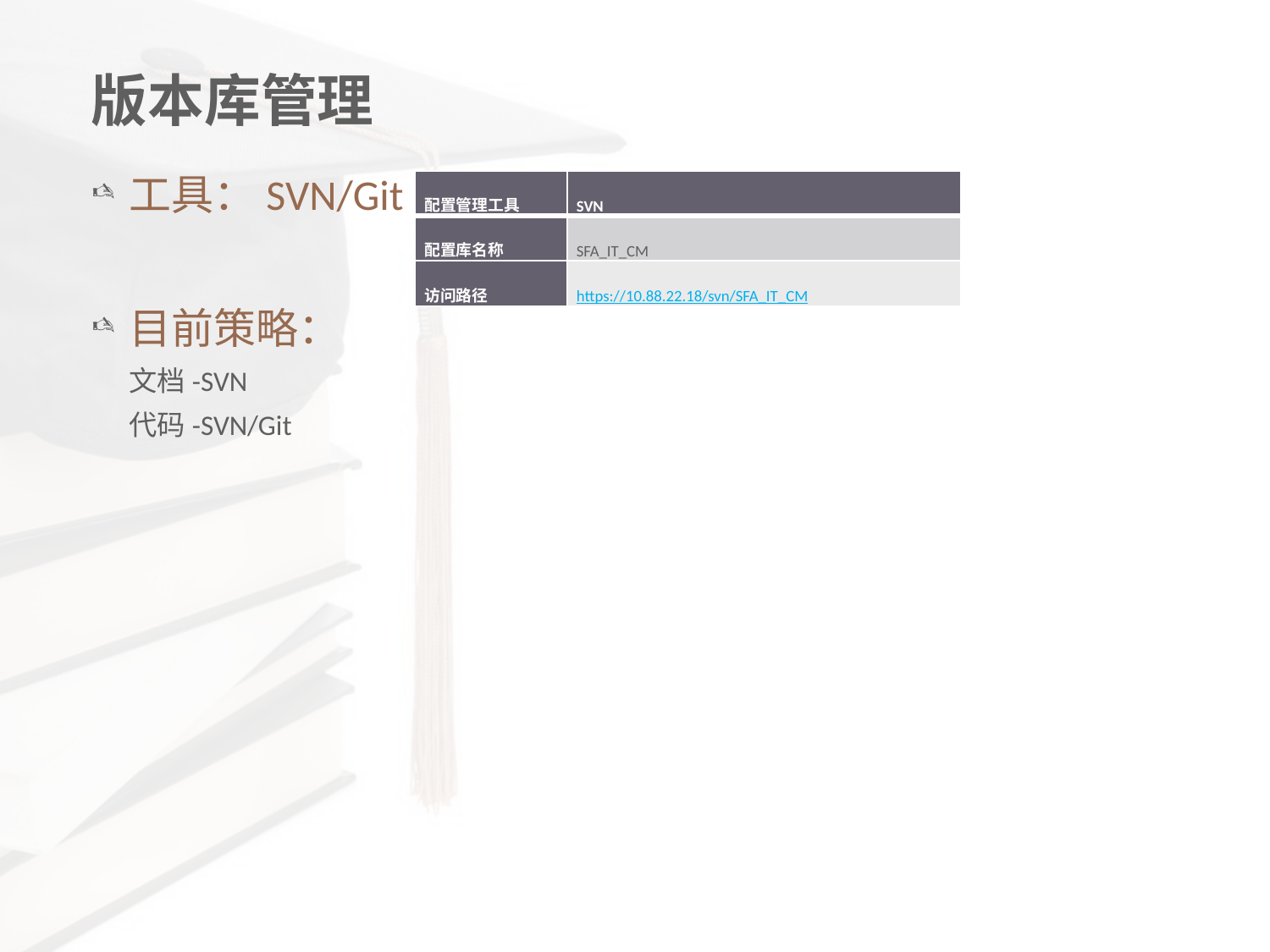

# 版本库管理
工具：SVN/Git

目前策略：
文档-SVN
代码-SVN/Git
| 配置管理工具 | SVN |
| --- | --- |
| 配置库名称 | SFA\_IT\_CM |
| 访问路径 | https://10.88.22.18/svn/SFA\_IT\_CM |